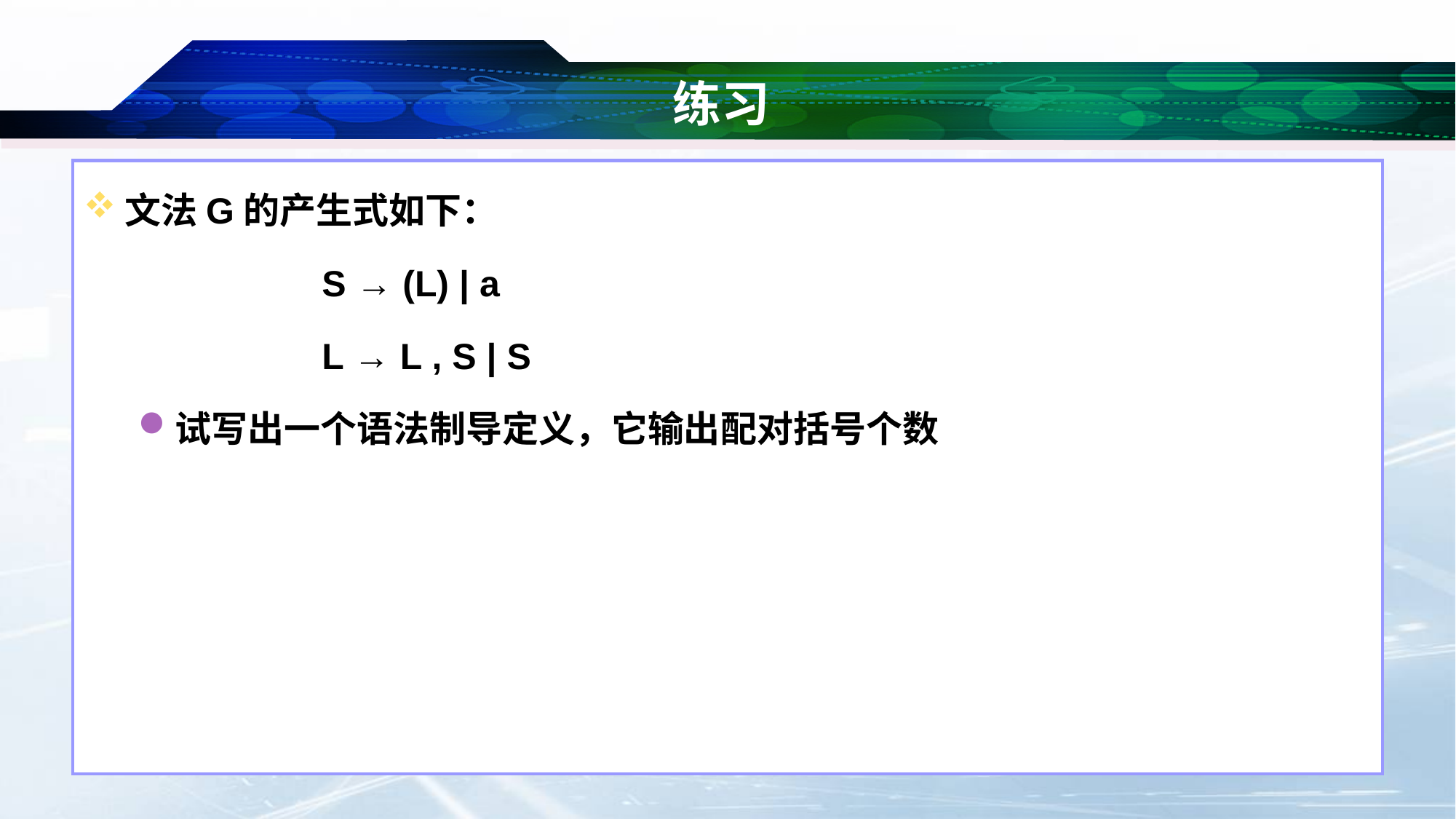

# 练习
文法G的产生式如下：
              S → (L) | a
              L → L , S | S
试写出一个语法制导定义，它输出配对括号个数